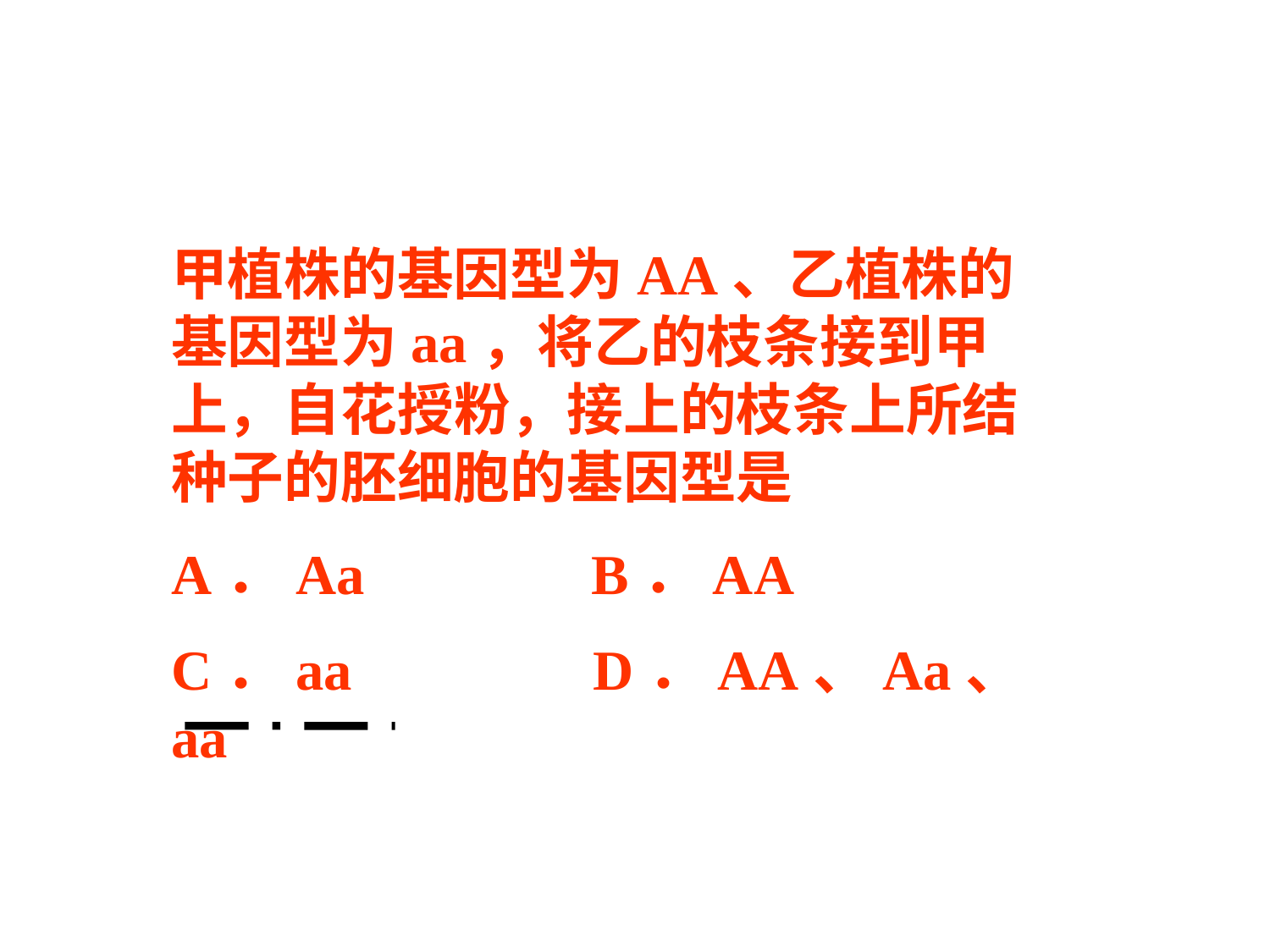

甲植株的基因型为AA、乙植株的基因型为aa，将乙的枝条接到甲上，自花授粉，接上的枝条上所结种子的胚细胞的基因型是
A．Aa                B．AA
C．aa                 D．AA、Aa、aa